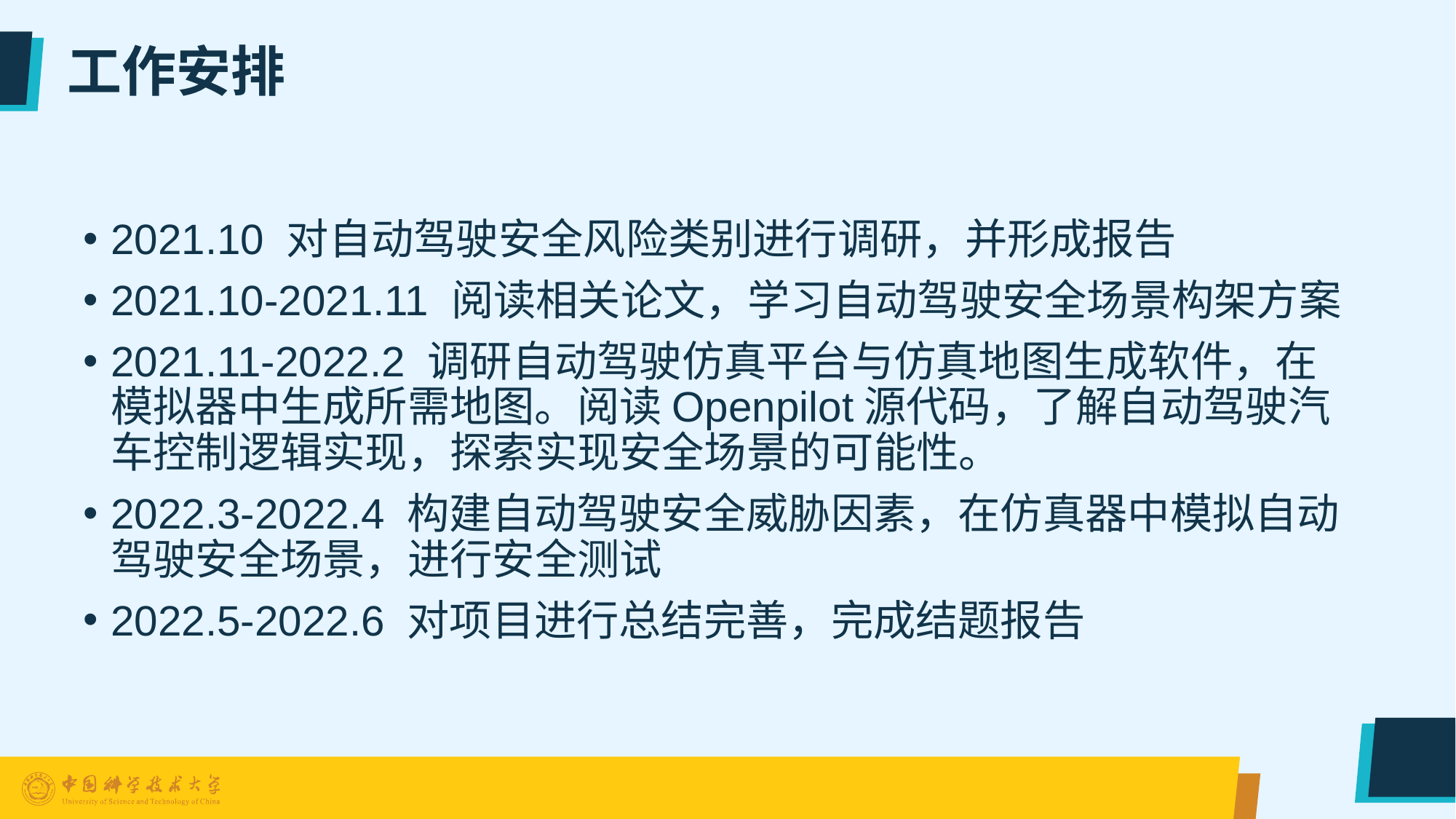

# 工作安排

2021.10 对自动驾驶安全风险类别进行调研，并形成报告
2021.10-2021.11 阅读相关论文，学习自动驾驶安全场景构架方案
2021.11-2022.2 调研自动驾驶仿真平台与仿真地图生成软件，在模拟器中生成所需地图。阅读Openpilot源代码，了解自动驾驶汽车控制逻辑实现，探索实现安全场景的可能性。
2022.3-2022.4 构建自动驾驶安全威胁因素，在仿真器中模拟自动驾驶安全场景，进行安全测试
2022.5-2022.6 对项目进行总结完善，完成结题报告

13